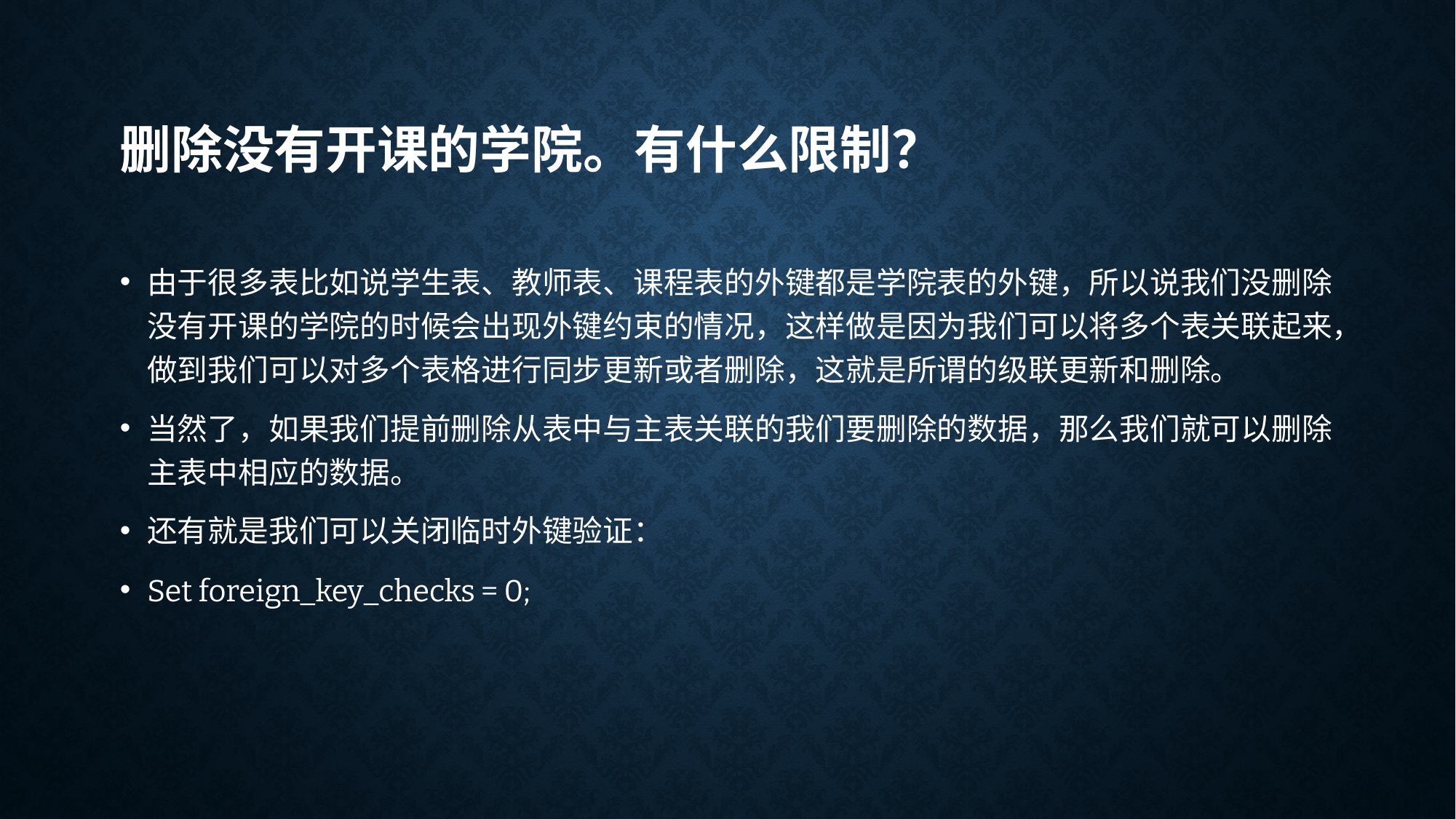

# 删除没有开课的学院。有什么限制？
由于很多表比如说学生表、教师表、课程表的外键都是学院表的外键，所以说我们没删除没有开课的学院的时候会出现外键约束的情况，这样做是因为我们可以将多个表关联起来，做到我们可以对多个表格进行同步更新或者删除，这就是所谓的级联更新和删除。
当然了，如果我们提前删除从表中与主表关联的我们要删除的数据，那么我们就可以删除主表中相应的数据。
还有就是我们可以关闭临时外键验证：
Set foreign_key_checks = 0;